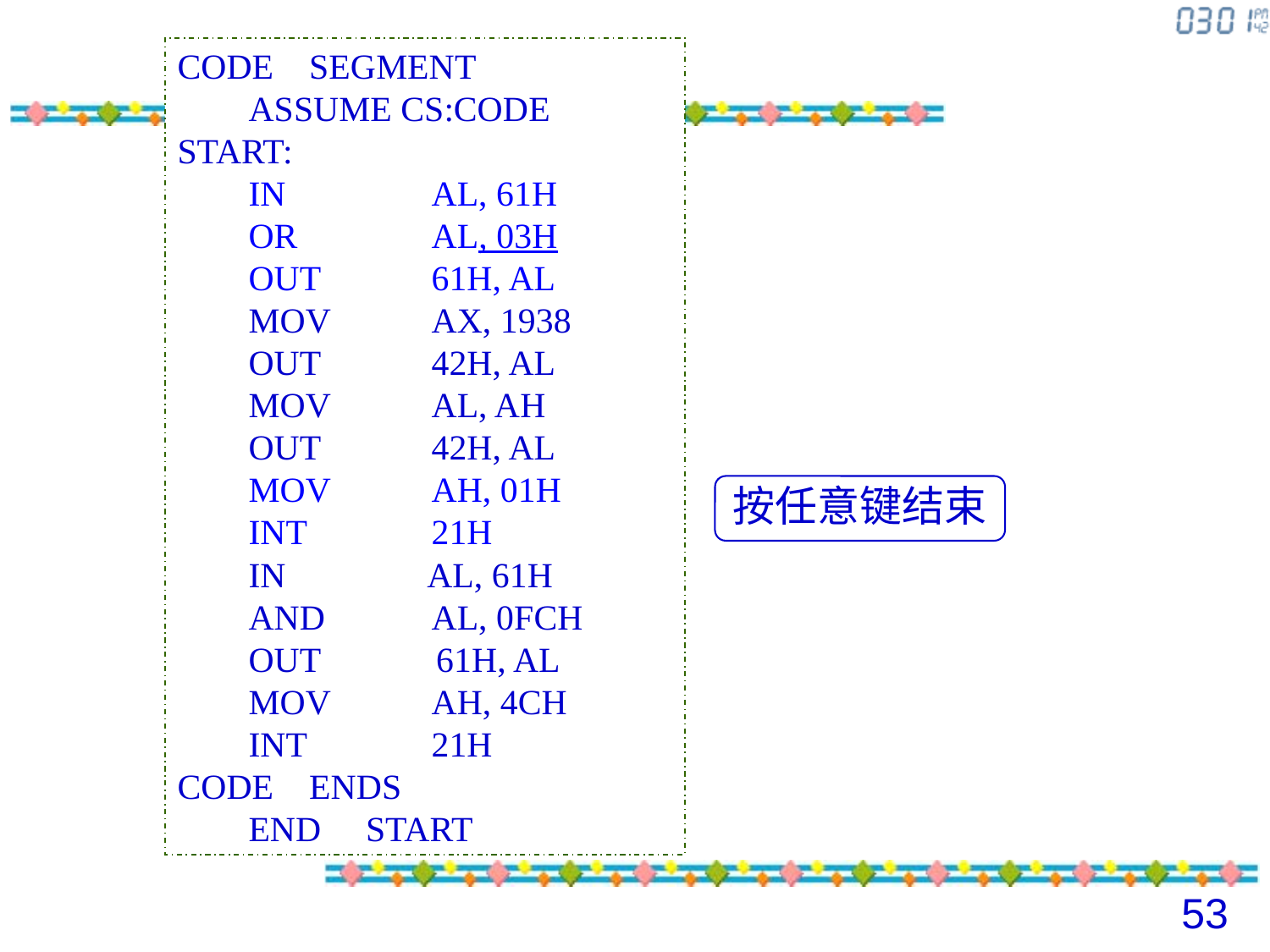

CODE    SEGMENT
        ASSUME CS:CODE
START:
        IN    	AL, 61H
        OR   	AL, 03H
        OUT 	61H, AL
        MOV	AX, 1938
        OUT	42H, AL
        MOV	AL, AH
        OUT 	42H, AL
        MOV	AH, 01H
        INT  	21H
        IN	              AL, 61H
        AND 	AL, 0FCH
        OUT             61H, AL
        MOV	AH, 4CH
        INT  	21H
CODE    ENDS
        END     START
按任意键结束